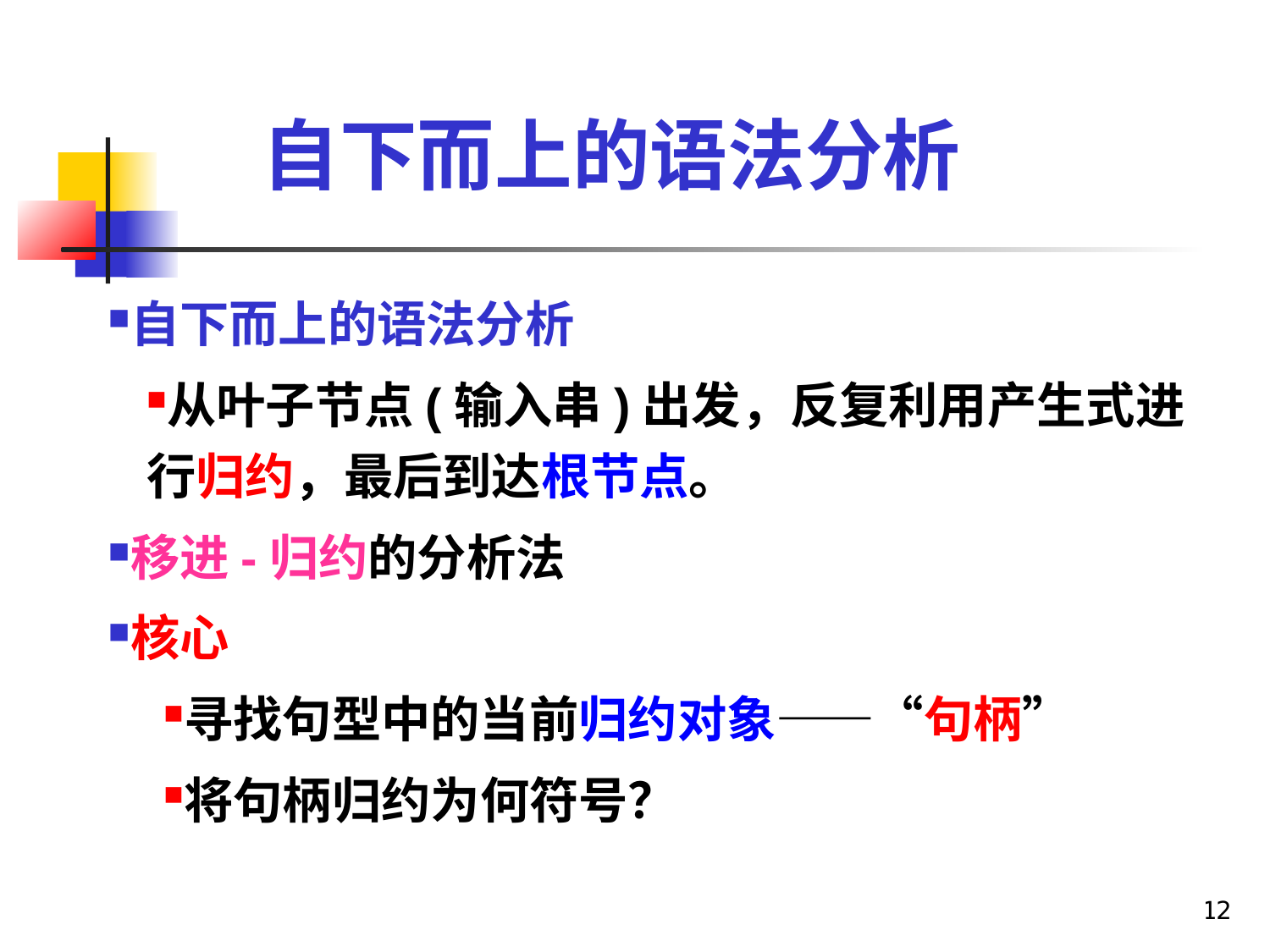

自下而上的语法分析
自下而上的语法分析
从叶子节点(输入串)出发，反复利用产生式进行归约，最后到达根节点。
移进-归约的分析法
核心
寻找句型中的当前归约对象——“句柄”
将句柄归约为何符号？
12